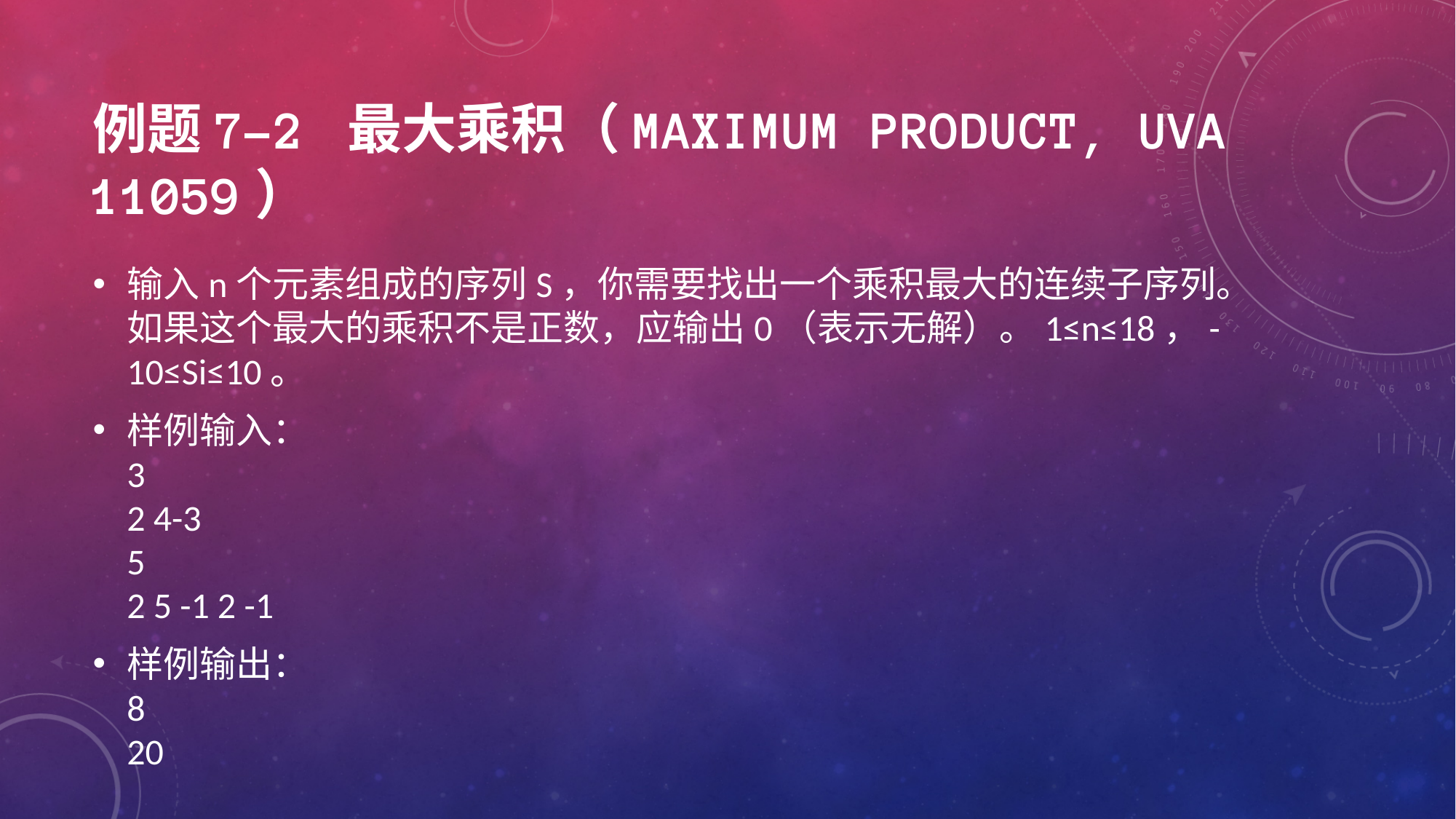

# 例题7-2 最大乘积（Maximum Product, UVa 11059）
输入n个元素组成的序列S，你需要找出一个乘积最大的连续子序列。如果这个最大的乘积不是正数，应输出0（表示无解）。1≤n≤18，-10≤Si≤10。
样例输入：
3
2 4-3
5
2 5 -1 2 -1
样例输出：
8
20